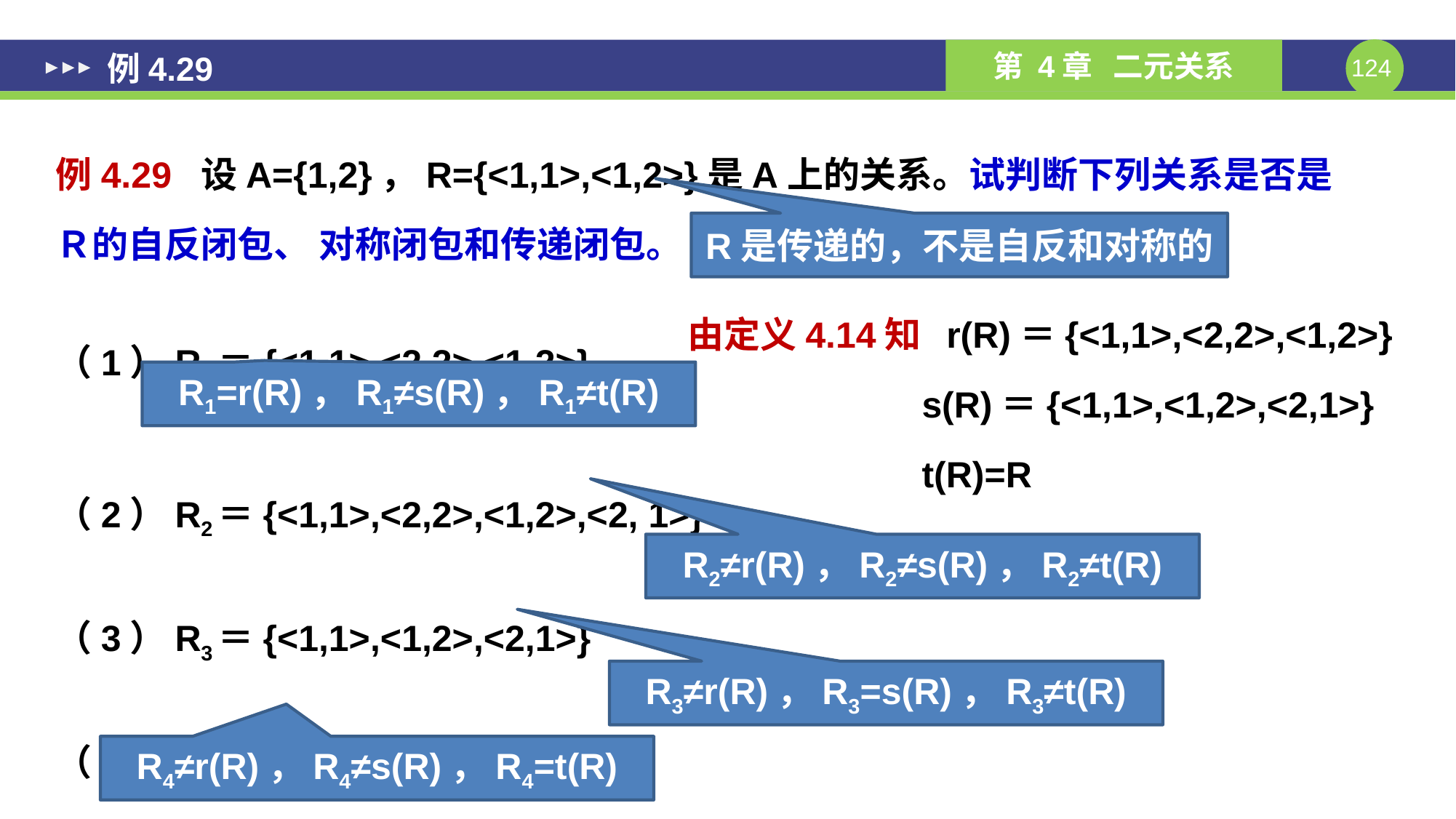

# 例4.29
例4.29  设A={1,2}，R={<1,1>,<1,2>}是A上的关系。试判断下列关系是否是
Ｒ的自反闭包、 对称闭包和传递闭包。
（1）R1＝{<1,1>,<2,2>,<1,2>}
（2）R2＝{<1,1>,<2,2>,<1,2>,<2, 1>}
（3）R3＝{<1,1>,<1,2>,<2,1>}
（4）R4＝{<1,1>,<1,2>}

R是传递的，不是自反和对称的
由定义4.14知  r(R)＝{<1,1>,<2,2>,<1,2>}
                       s(R)＝{<1,1>,<1,2>,<2,1>}
                       t(R)=R
R1=r(R)，R1≠s(R)，R1≠t(R)
R2≠r(R)，R2≠s(R)，R2≠t(R)
R3≠r(R)，R3=s(R)，R3≠t(R)
R4≠r(R)，R4≠s(R)，R4=t(R)